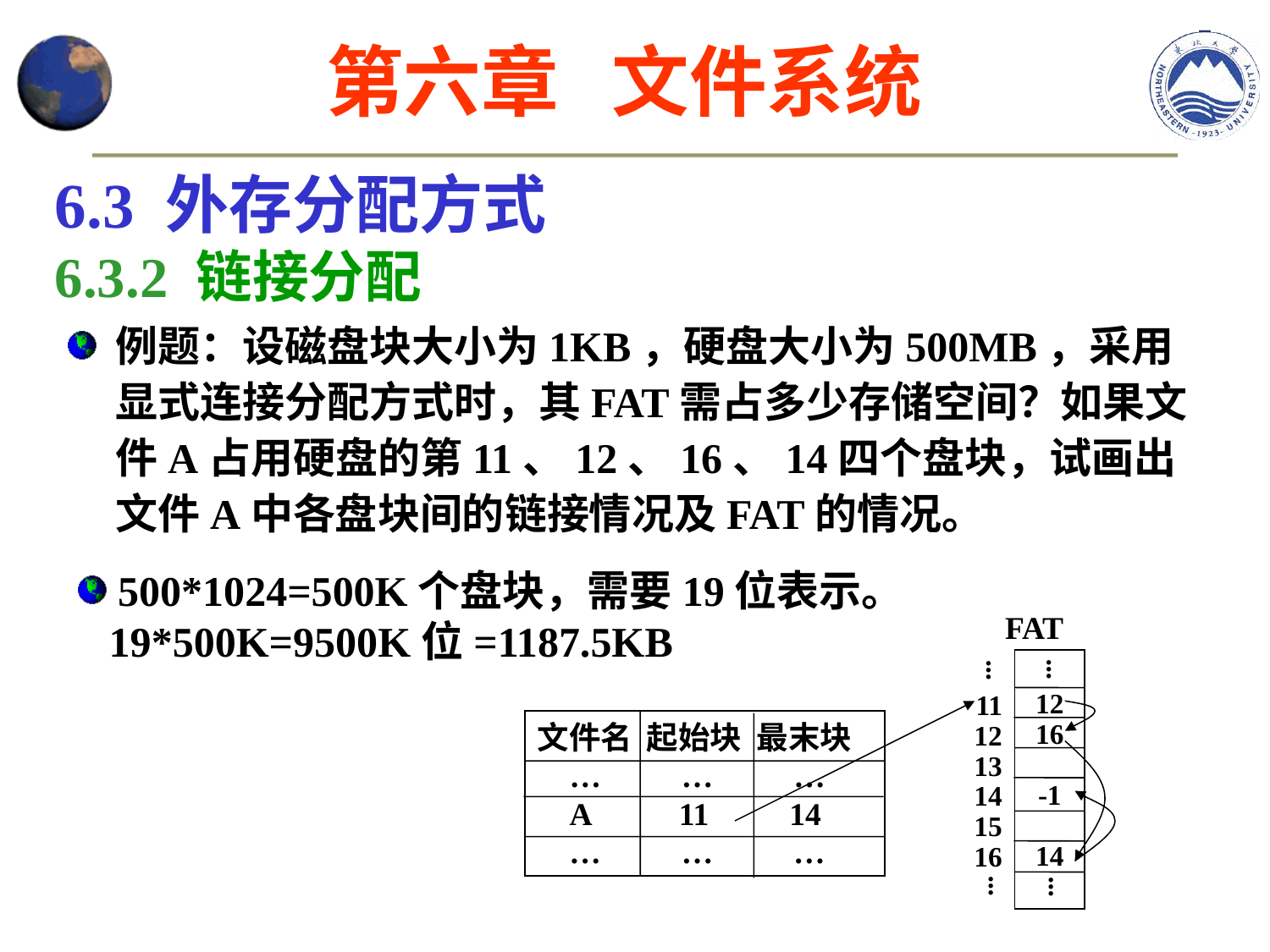

第六章   文件系统
6.3 外存分配方式
6.3.2 链接分配
例题：设磁盘块大小为1KB，硬盘大小为500MB，采用显式连接分配方式时，其FAT需占多少存储空间？如果文件A占用硬盘的第11、12、16、14四个盘块，试画出文件A中各盘块间的链接情况及FAT的情况。
 500*1024=500K个盘块，需要19位表示。
   19*500K=9500K位=1187.5KB
FAT

12
16

-1

14

11
12
13
14
15
16

.
.
.
.
.
.

文件名  起始块  最末块
    …          …          …
    A           11          14
    …          …          …

.
.
.
.
.
.